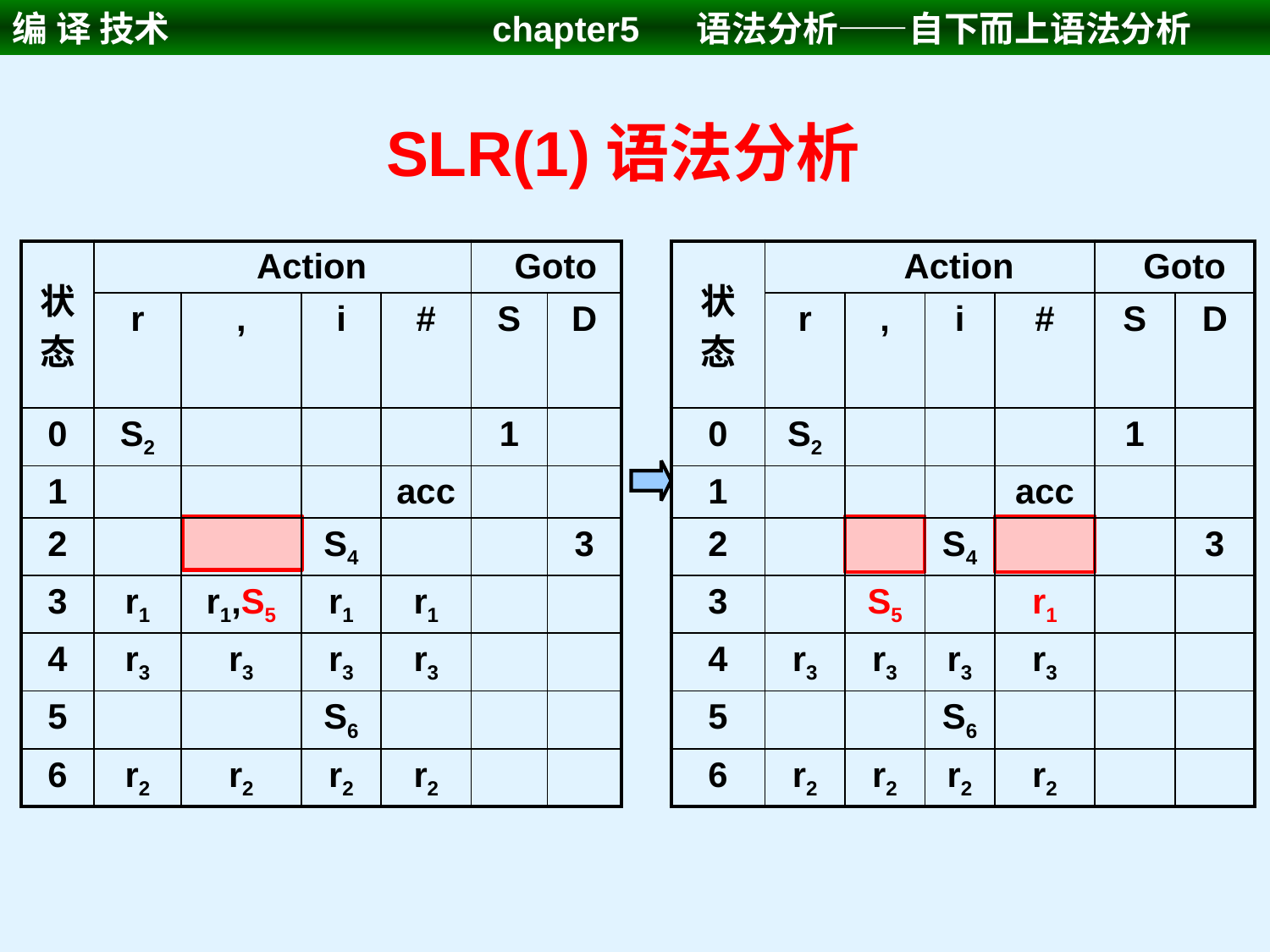

SLR(1)语法分析
| 状态 | Action |  |  |  | Goto |  |
| --- | --- | --- | --- | --- | --- | --- |
|  | r | , | i | # | S | D |
| 0 | S2 |  |  |  | 1 |  |
| 1 |  |  |  | acc |  |  |
| 2 |  |  | S4 |  |  | 3 |
| 3 | r1 | r1,S5 | r1 | r1 |  |  |
| 4 | r3 | r3 | r3 | r3 |  |  |
| 5 |  |  | S6 |  |  |  |
| 6 | r2 | r2 | r2 | r2 |  |  |
| 状态 | Action |  |  |  | Goto |  |
| --- | --- | --- | --- | --- | --- | --- |
|  | r | , | i | # | S | D |
| 0 | S2 |  |  |  | 1 |  |
| 1 |  |  |  | acc |  |  |
| 2 |  |  | S4 |  |  | 3 |
| 3 |  | S5 |  | r1 |  |  |
| 4 | r3 | r3 | r3 | r3 |  |  |
| 5 |  |  | S6 |  |  |  |
| 6 | r2 | r2 | r2 | r2 |  |  |